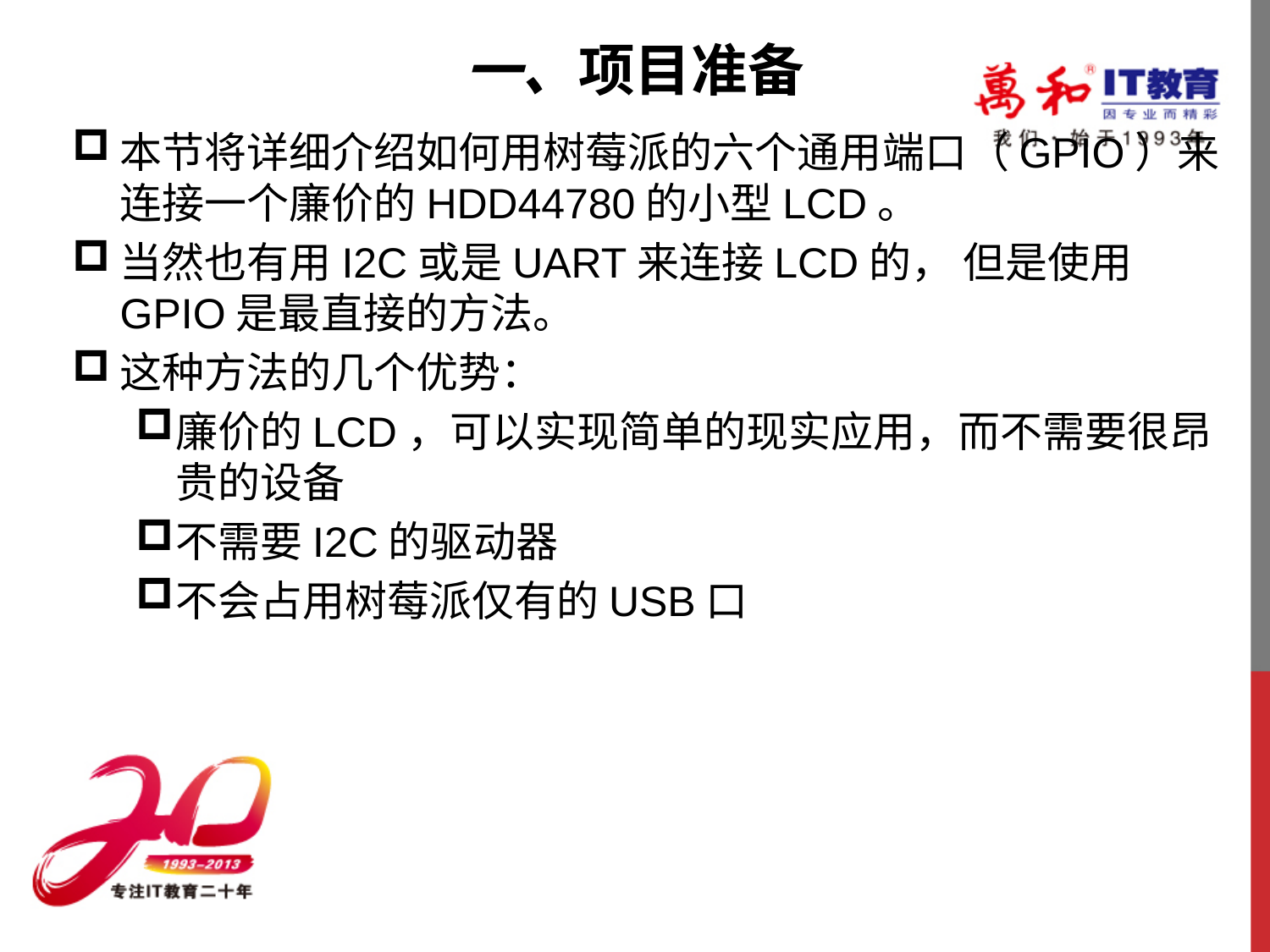

# 一、项目准备
本节将详细介绍如何用树莓派的六个通用端口（GPIO）来连接一个廉价的HDD44780的小型LCD。
当然也有用I2C或是UART来连接LCD的， 但是使用GPIO是最直接的方法。
这种方法的几个优势：
廉价的LCD，可以实现简单的现实应用，而不需要很昂贵的设备
不需要I2C的驱动器
不会占用树莓派仅有的USB口